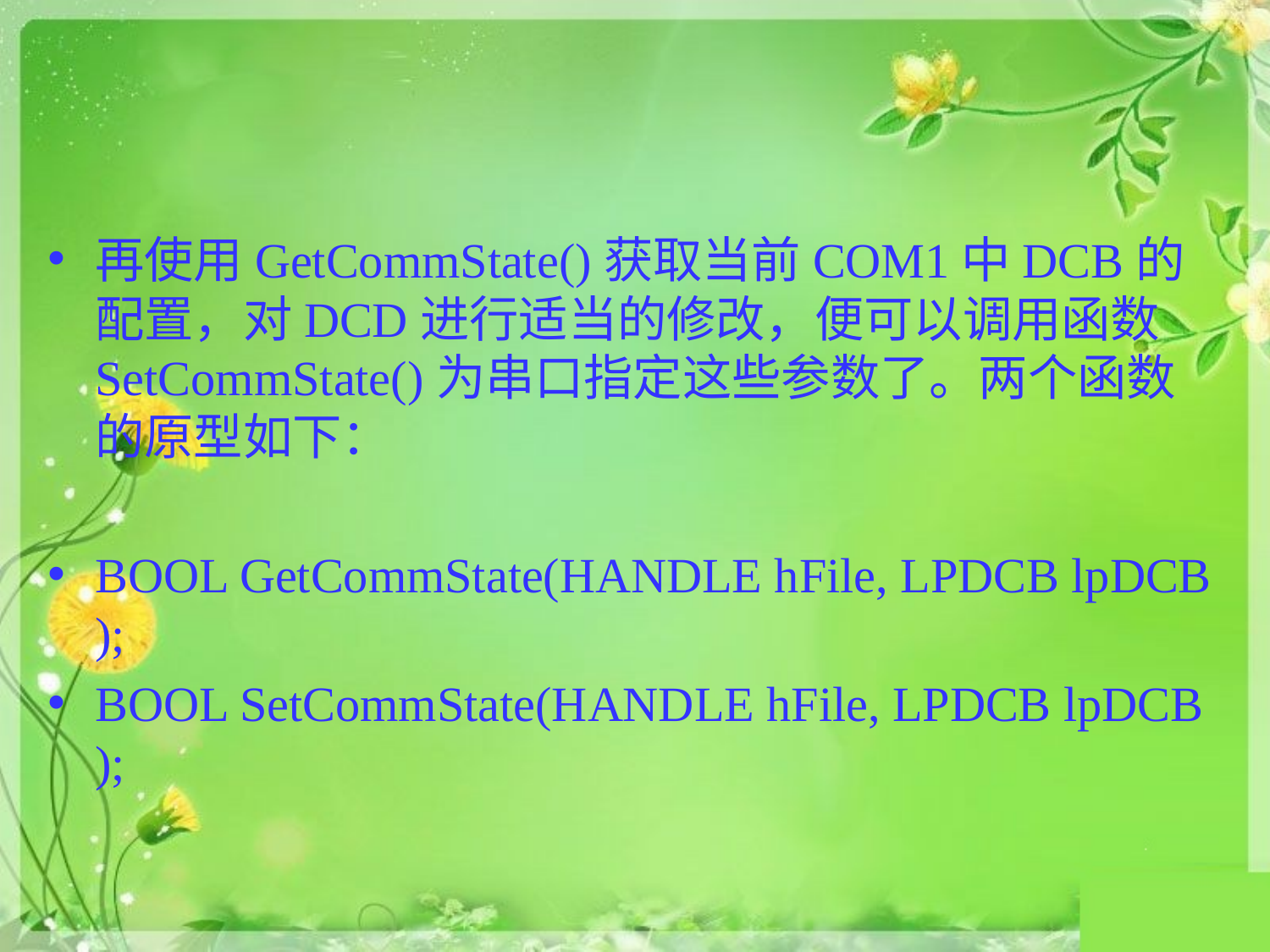

#
再使用GetCommState()获取当前COM1中DCB的配置，对DCD进行适当的修改，便可以调用函数SetCommState()为串口指定这些参数了。两个函数的原型如下：

BOOL GetCommState(HANDLE hFile, LPDCB lpDCB );
BOOL SetCommState(HANDLE hFile, LPDCB lpDCB );